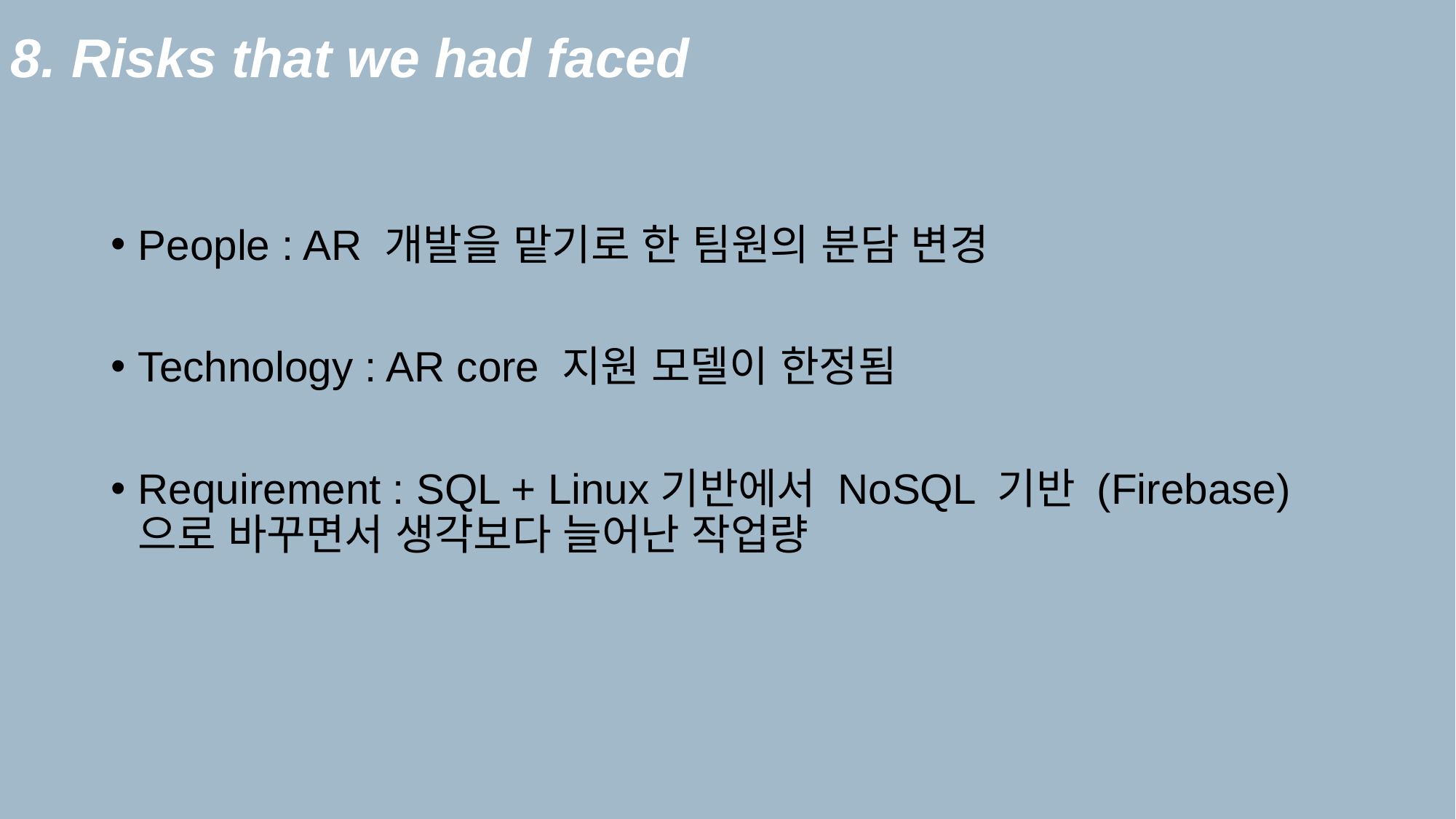

8. Risks that we had faced

People : AR 개발을 맡기로 한 팀원의 분담 변경

Technology : AR core 지원 모델이 한정됨

Requirement : SQL + Linux기반에서 NoSQL 기반 (Firebase)으로 바꾸면서 생각보다 늘어난 작업량